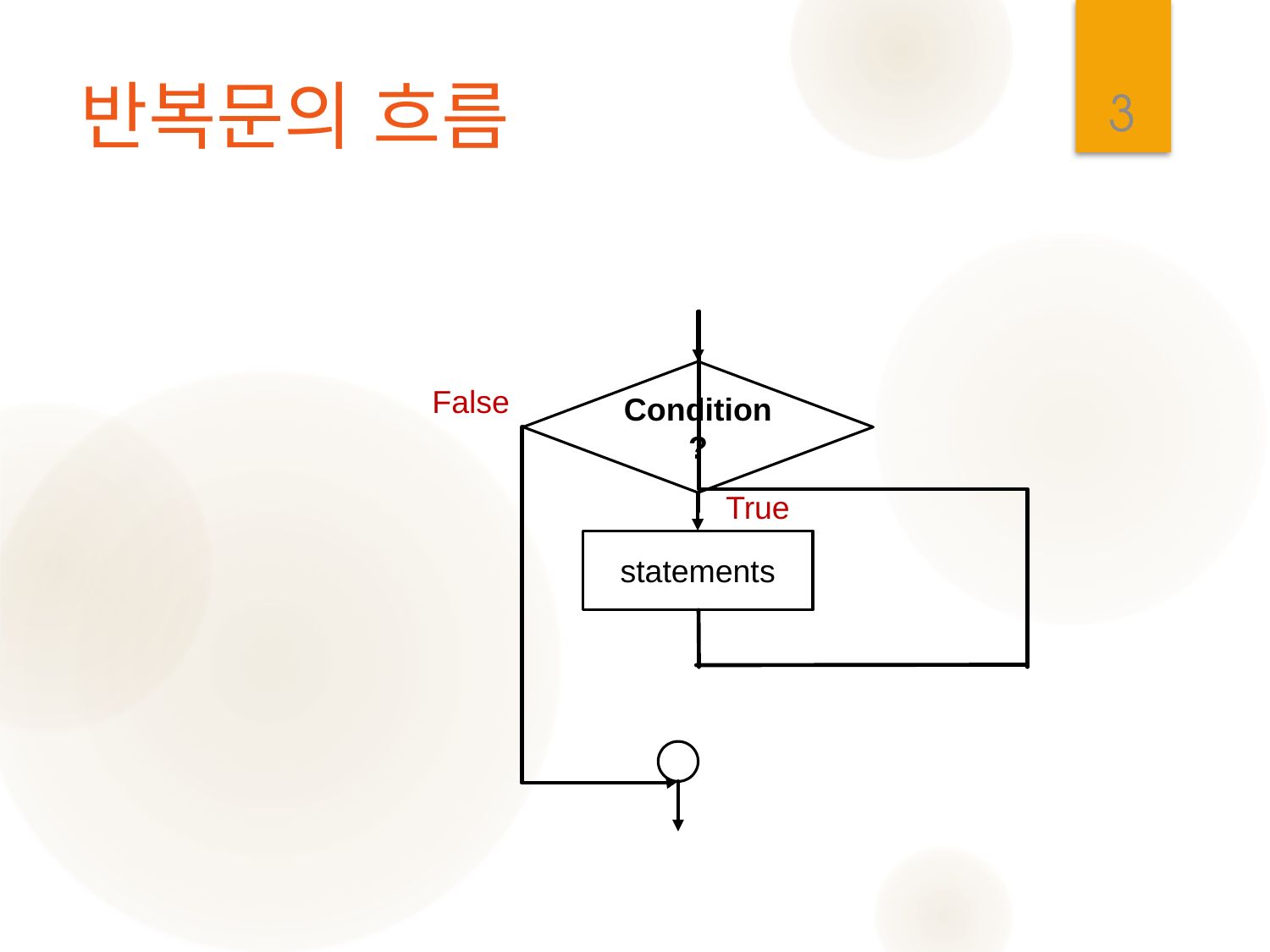

3
# 반복문의 흐름
Condition?
False
True
statements